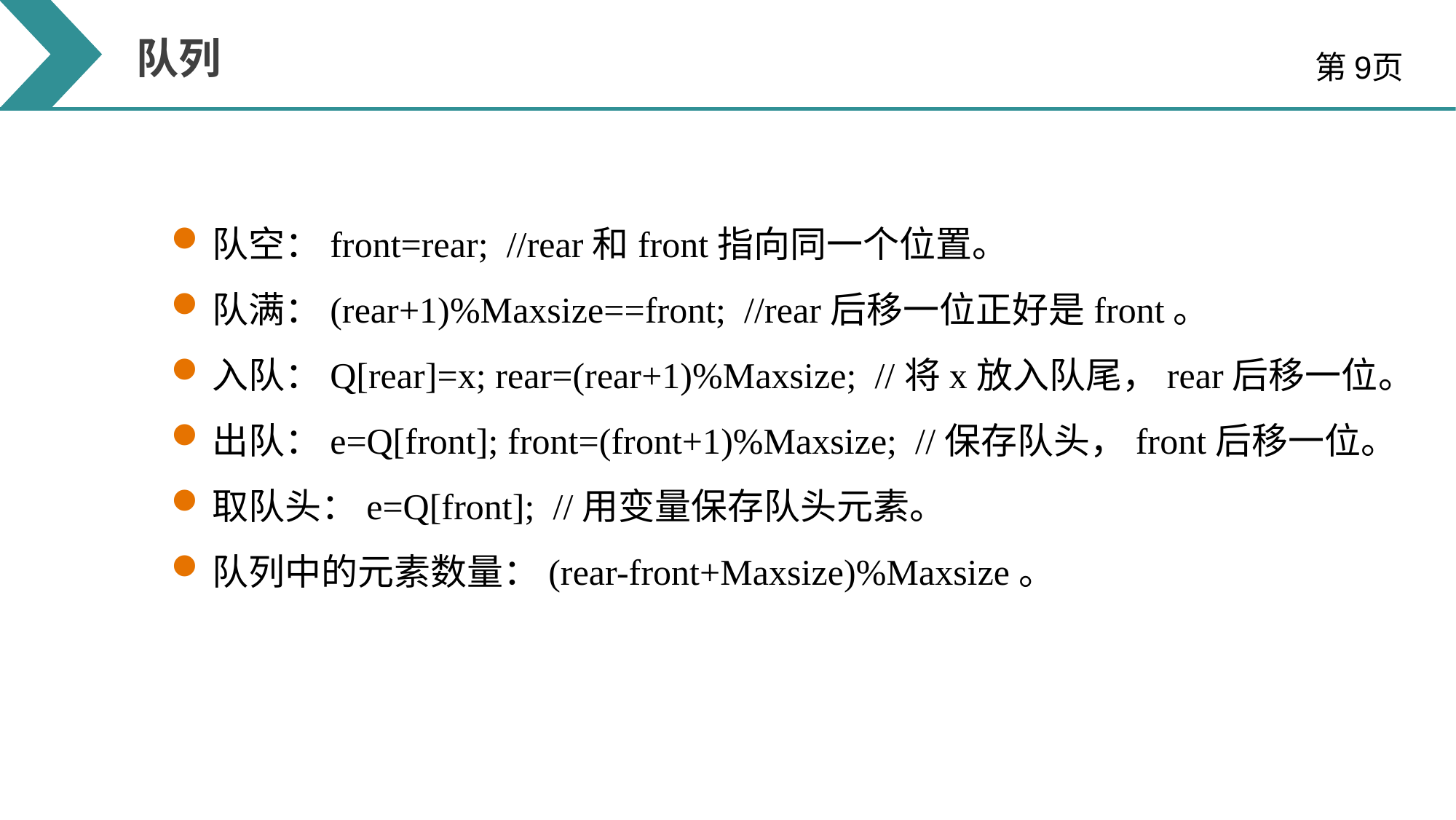

队列
第9页
队空：front=rear;  //rear和front指向同一个位置。
队满：(rear+1)%Maxsize==front;  //rear后移一位正好是front。
入队：Q[rear]=x; rear=(rear+1)%Maxsize;  //将x放入队尾，rear后移一位。
出队：e=Q[front]; front=(front+1)%Maxsize;  //保存队头，front后移一位。
取队头：e=Q[front];  //用变量保存队头元素。
队列中的元素数量：(rear-front+Maxsize)%Maxsize。